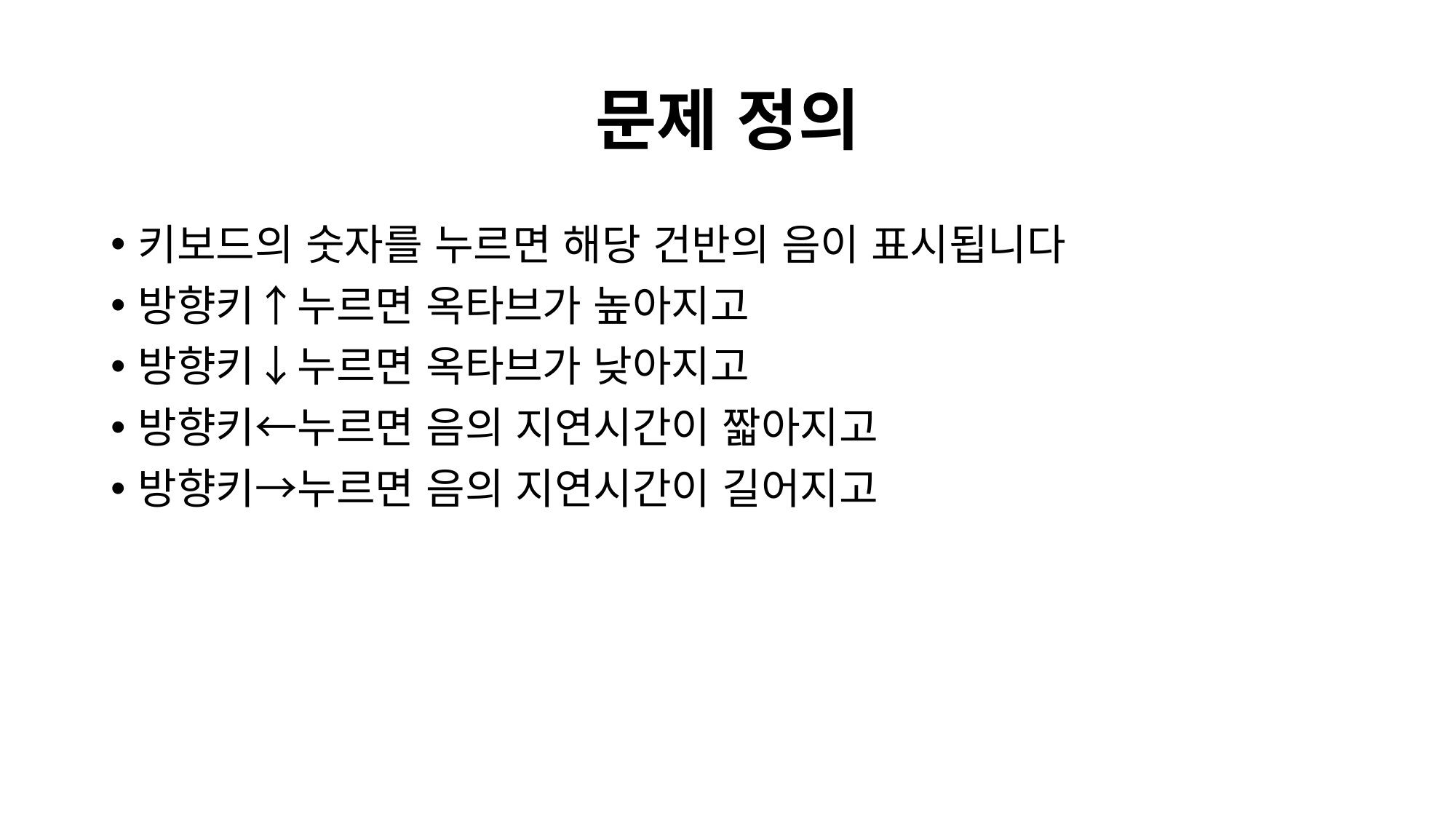

# 문제 정의
키보드의 숫자를 누르면 해당 건반의 음이 표시됩니다
방향키↑누르면 옥타브가 높아지고
방향키↓누르면 옥타브가 낮아지고
방향키←누르면 음의 지연시간이 짧아지고
방향키→누르면 음의 지연시간이 길어지고